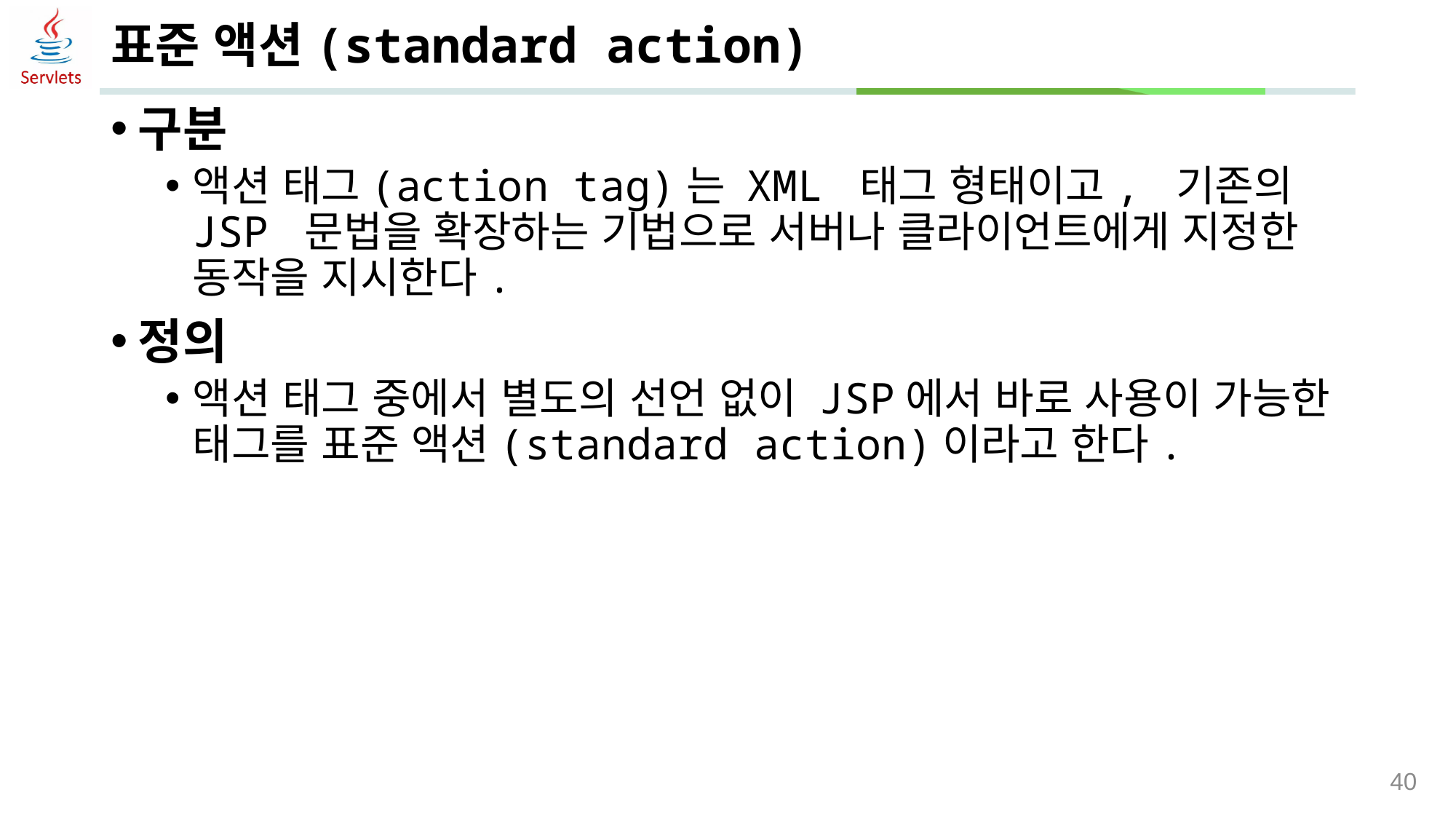

# 표준 액션(standard action)
구분
액션 태그(action tag)는 XML 태그 형태이고, 기존의 JSP 문법을 확장하는 기법으로 서버나 클라이언트에게 지정한 동작을 지시한다.
정의
액션 태그 중에서 별도의 선언 없이 JSP에서 바로 사용이 가능한 태그를 표준 액션(standard action)이라고 한다.
40